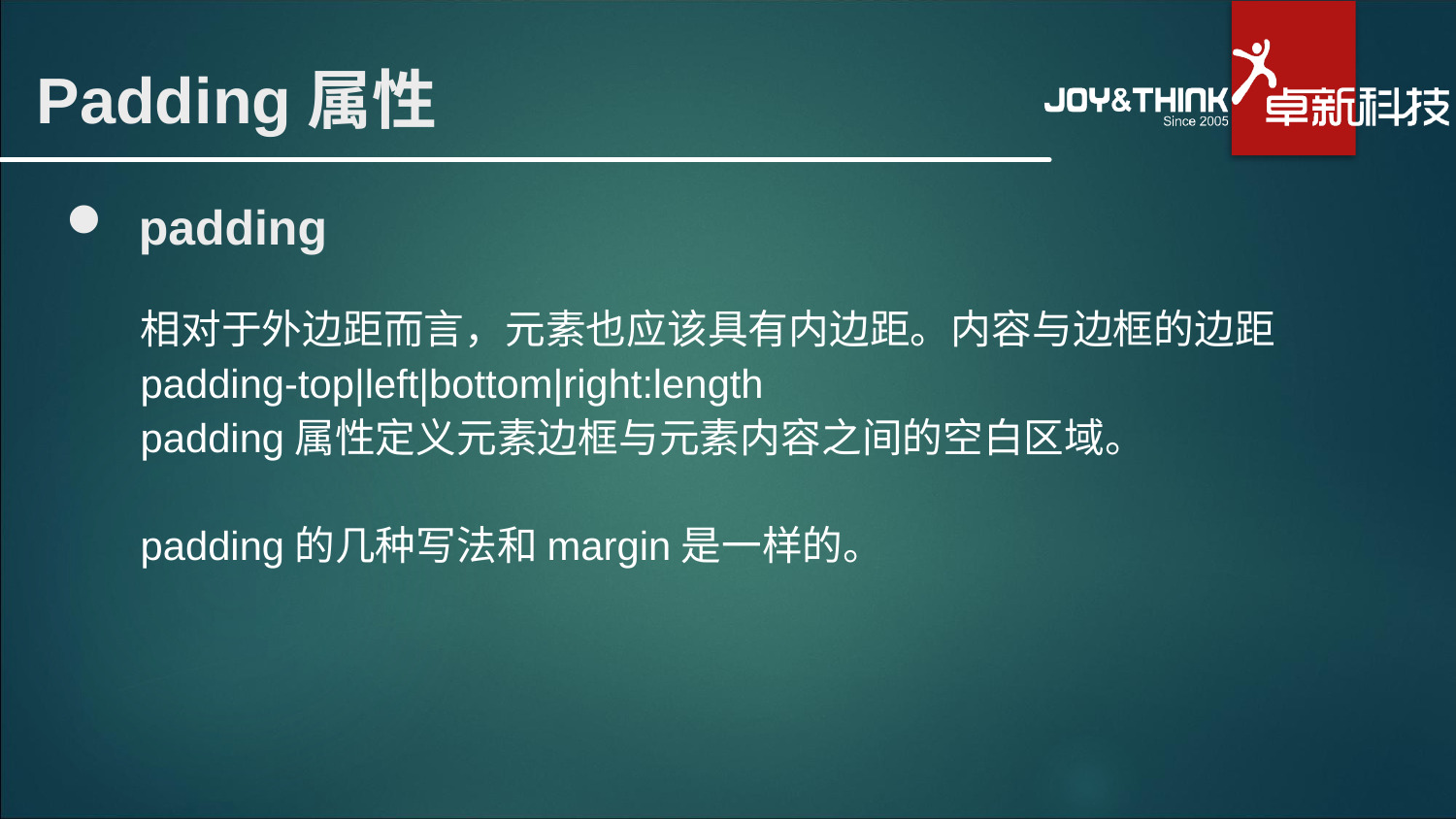

# Padding属性
padding
相对于外边距而言，元素也应该具有内边距。内容与边框的边距
padding-top|left|bottom|right:length
padding属性定义元素边框与元素内容之间的空白区域。

padding的几种写法和margin是一样的。